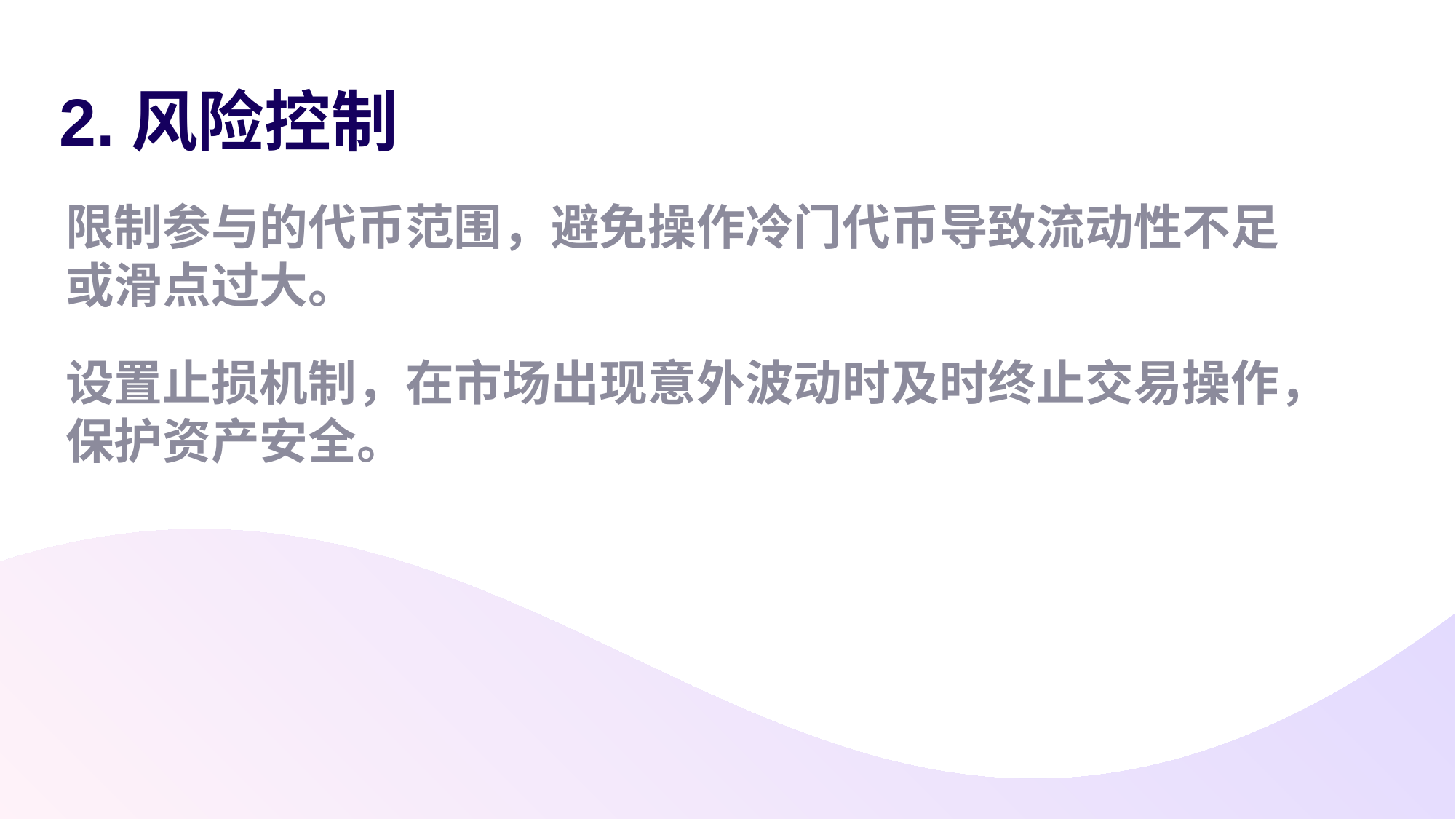

2.风险控制
限制参与的代币范围，避免操作冷门代币导致流动性不足或滑点过大。
设置止损机制，在市场出现意外波动时及时终止交易操作，保护资产安全。